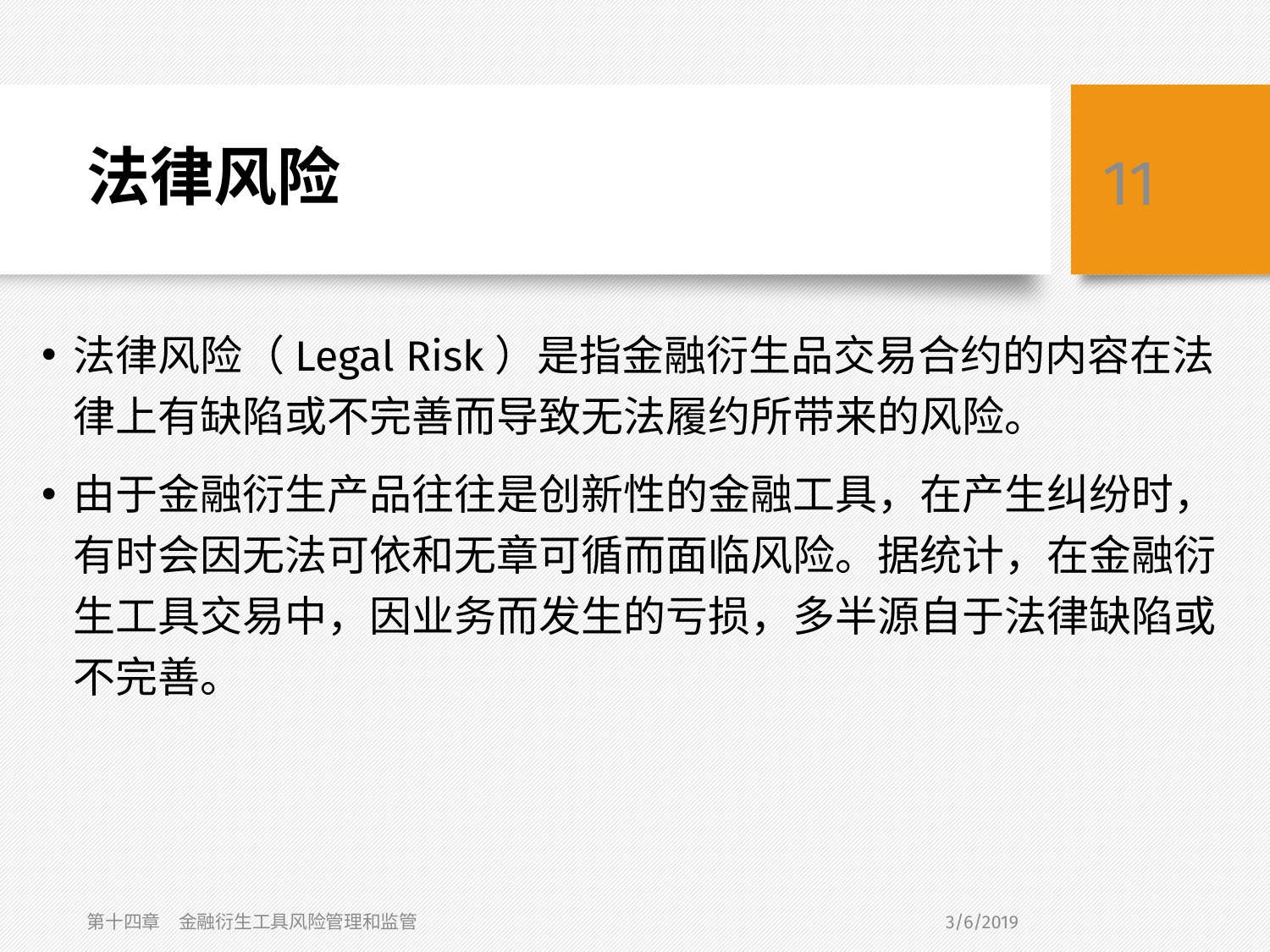

# 法律风险
11
法律风险（Legal Risk）是指金融衍生品交易合约的内容在法律上有缺陷或不完善而导致无法履约所带来的风险。
由于金融衍生产品往往是创新性的金融工具，在产生纠纷时，有时会因无法可依和无章可循而面临风险。据统计，在金融衍生工具交易中，因业务而发生的亏损，多半源自于法律缺陷或不完善。

3/6/2019
第十四章　金融衍生工具风险管理和监管